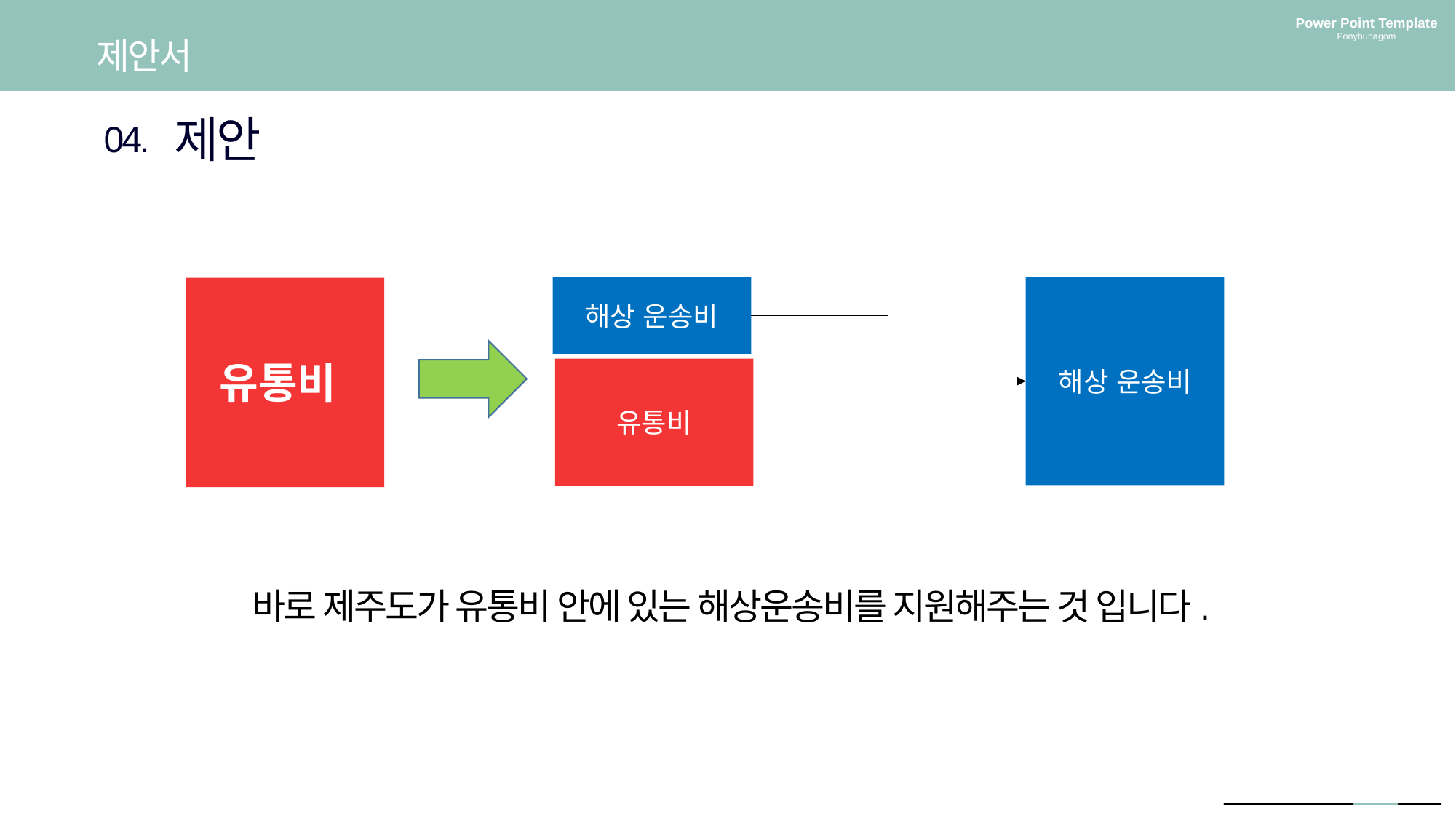

Power Point Template
Ponybuhagom
제안서
제안
04.
해상 운송비
해상 운송비

유통비
유통비
바로 제주도가 유통비 안에 있는 해상운송비를 지원해주는 것 입니다.